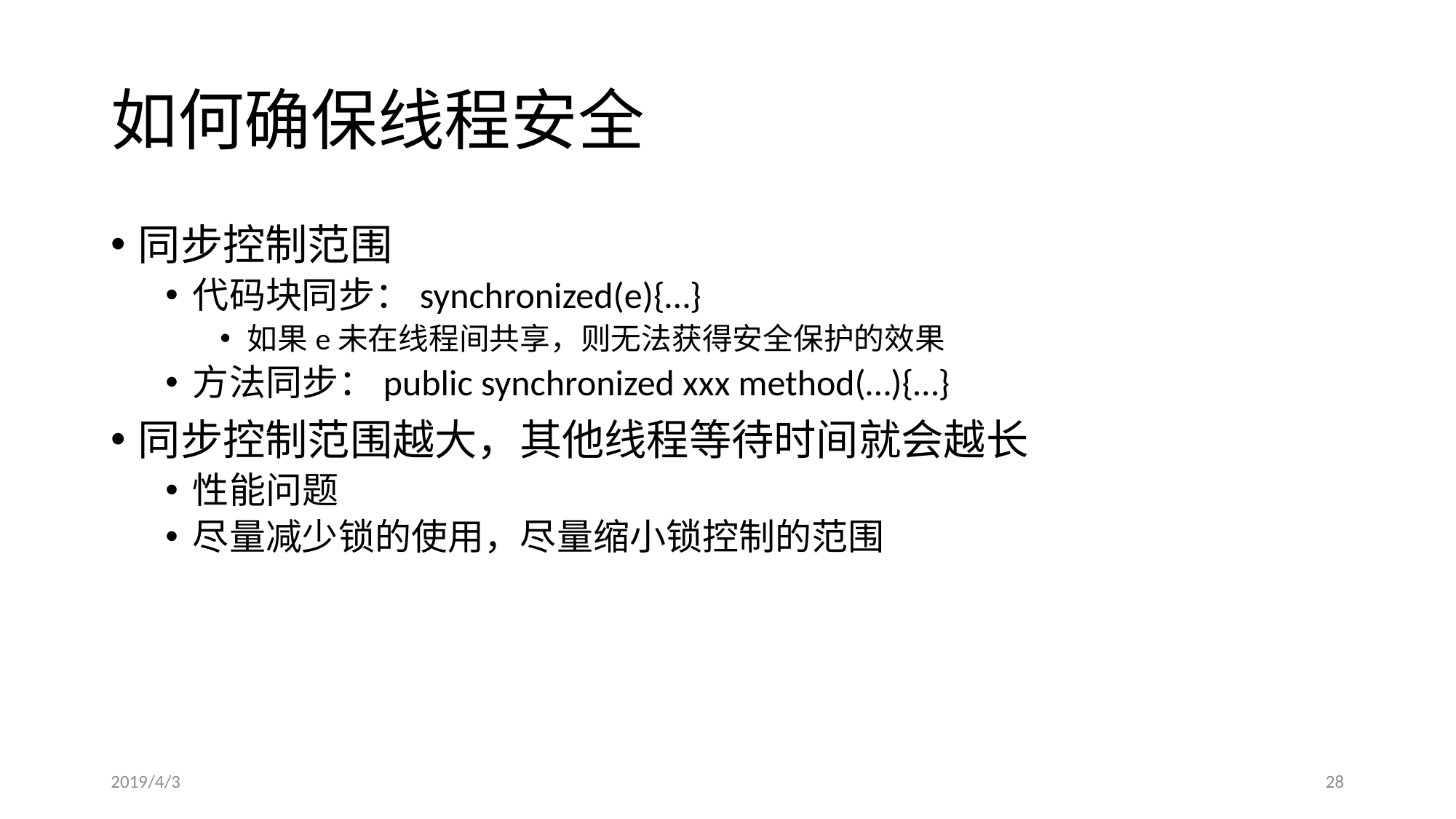

# 如何确保线程安全
同步控制范围
代码块同步：synchronized(e){…}
如果e未在线程间共享，则无法获得安全保护的效果
方法同步：public synchronized xxx method(…){…}
同步控制范围越大，其他线程等待时间就会越长
性能问题
尽量减少锁的使用，尽量缩小锁控制的范围
2019/4/3
28